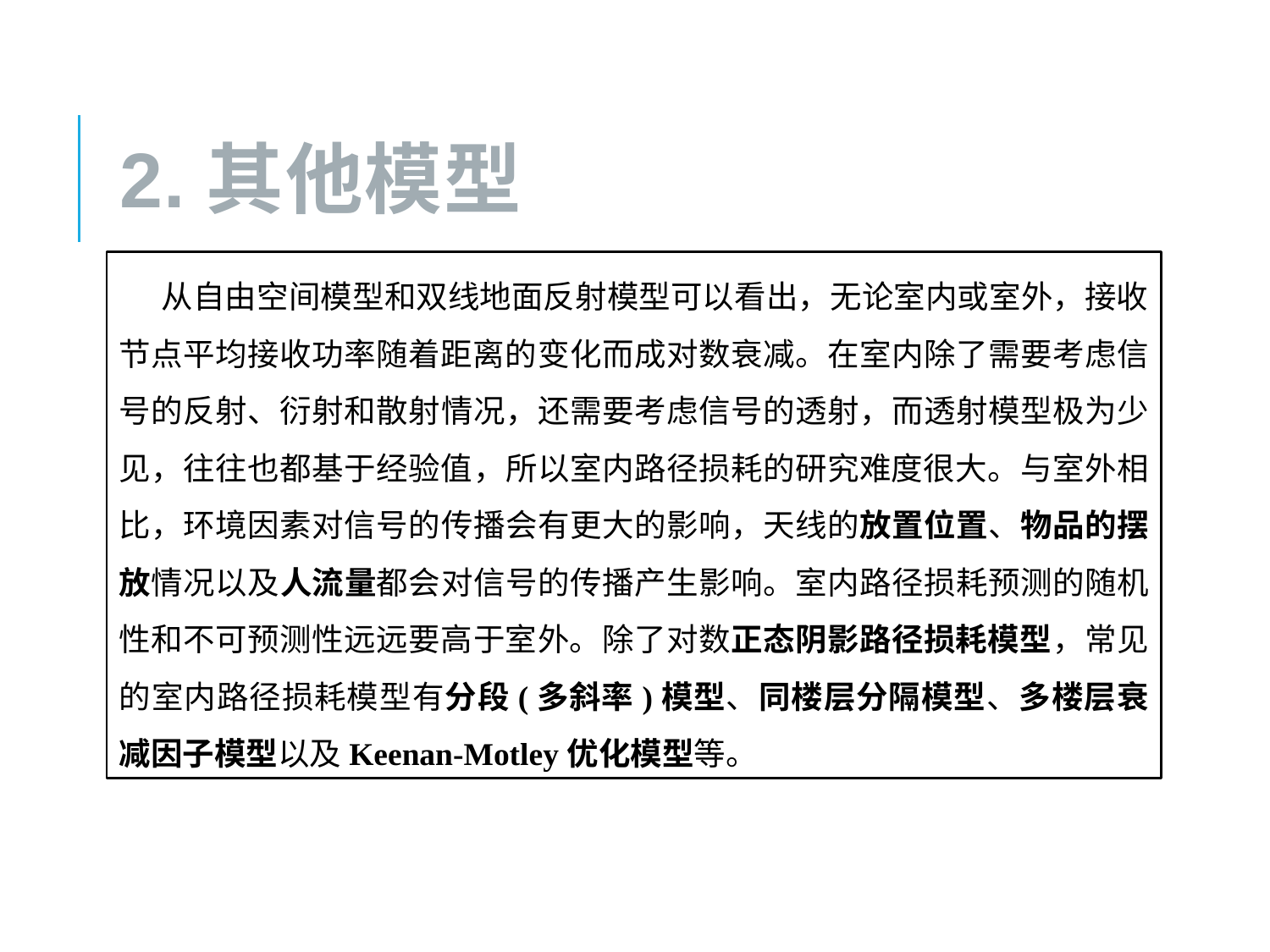

# 2.其他模型
从自由空间模型和双线地面反射模型可以看出，无论室内或室外，接收节点平均接收功率随着距离的变化而成对数衰减。在室内除了需要考虑信号的反射、衍射和散射情况，还需要考虑信号的透射，而透射模型极为少见，往往也都基于经验值，所以室内路径损耗的研究难度很大。与室外相比，环境因素对信号的传播会有更大的影响，天线的放置位置、物品的摆放情况以及人流量都会对信号的传播产生影响。室内路径损耗预测的随机性和不可预测性远远要高于室外。除了对数正态阴影路径损耗模型，常见的室内路径损耗模型有分段(多斜率)模型、同楼层分隔模型、多楼层衰减因子模型以及Keenan-Motley优化模型等。